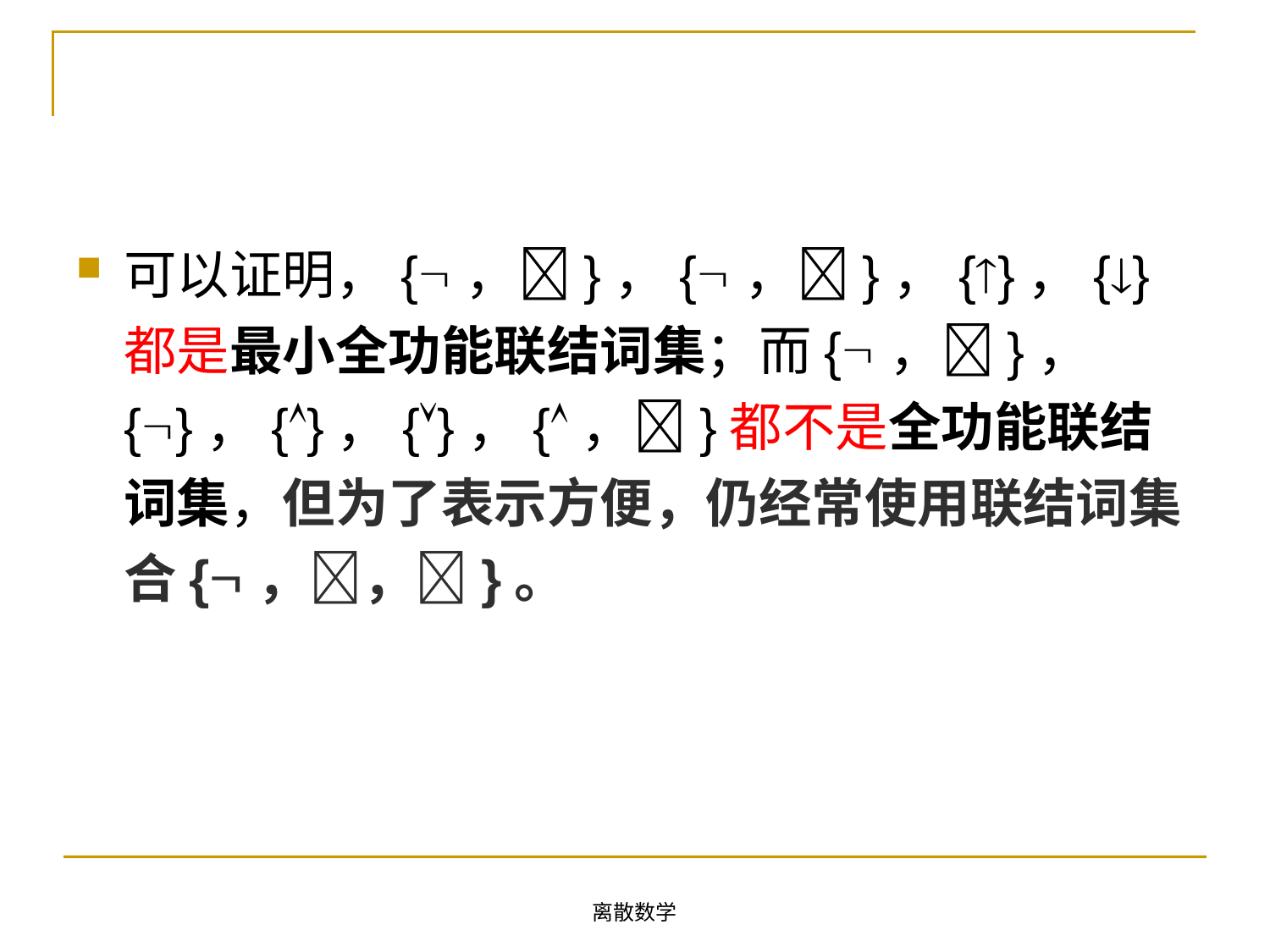

#
可以证明，{¬，∨}，{¬，∧}，{↑}，{↓}都是最小全功能联结词集；而{¬，↔}，{¬}，{∧}，{∨}，{∧，∨}都不是全功能联结词集，但为了表示方便，仍经常使用联结词集合{¬，∧，∨}。

76
离散数学